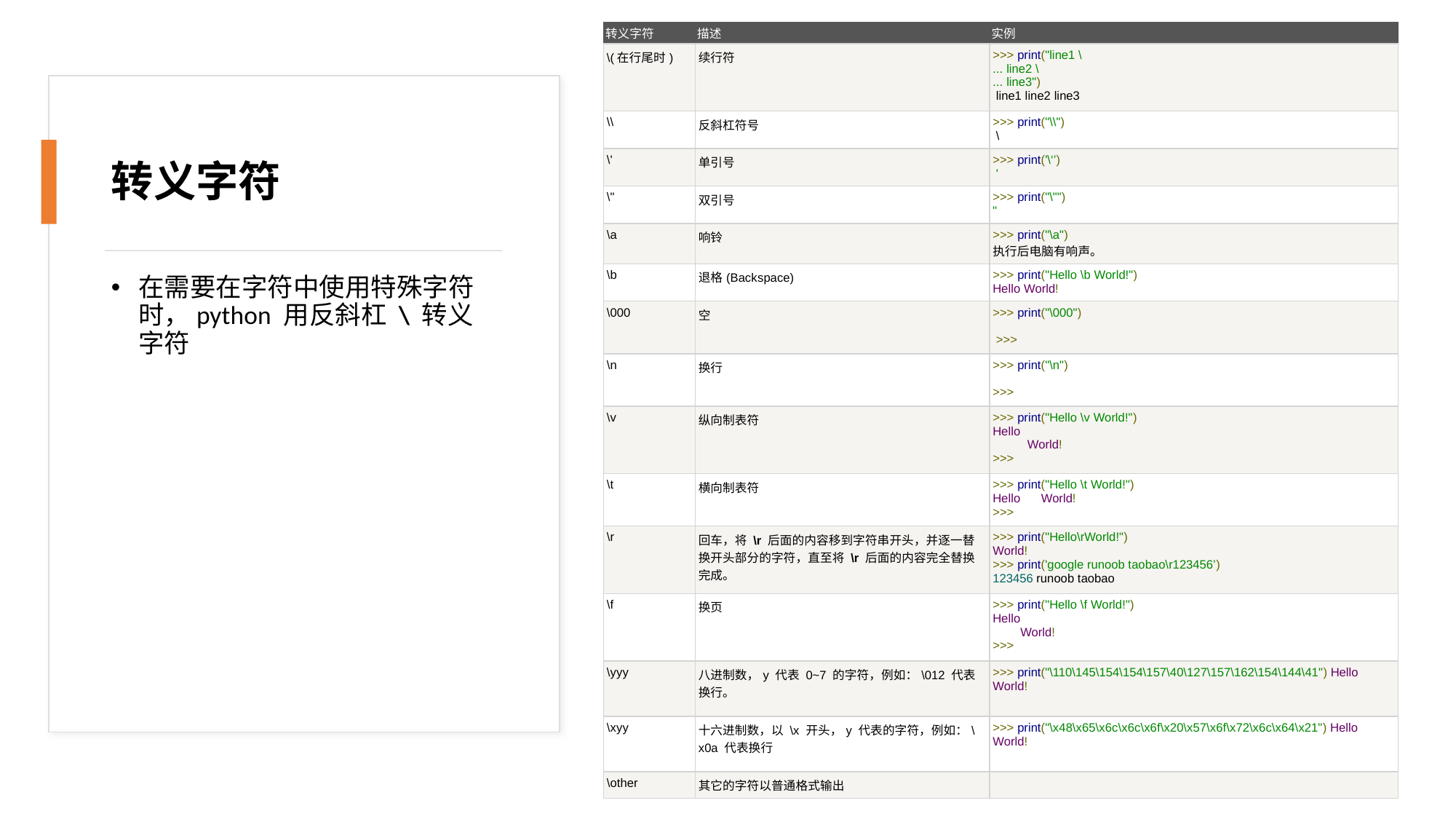

| 转义字符 | 描述 | 实例 |
| --- | --- | --- |
| \(在行尾时) | 续行符 | >>> print("line1 \ ... line2 \ ... line3") line1 line2 line3 |
| \\ | 反斜杠符号 | >>> print("\\") \ |
| \' | 单引号 | >>> print('\‘’) ' |
| \" | 双引号 | >>> print("\"") " |
| \a | 响铃 | >>> print("\a") 执行后电脑有响声。 |
| \b | 退格(Backspace) | >>> print("Hello \b World!") Hello World! |
| \000 | 空 | >>> print("\000") >>> |
| \n | 换行 | >>> print("\n") >>> |
| \v | 纵向制表符 | >>> print("Hello \v World!") Hello World! >>> |
| \t | 横向制表符 | >>> print("Hello \t World!") Hello      World! >>> |
| \r | 回车，将 \r 后面的内容移到字符串开头，并逐一替换开头部分的字符，直至将 \r 后面的内容完全替换完成。 | >>> print("Hello\rWorld!") World! >>> print('google runoob taobao\r123456’) 123456 runoob taobao |
| \f | 换页 | >>> print("Hello \f World!") Hello World! >>> |
| \yyy | 八进制数，y 代表 0~7 的字符，例如：\012 代表换行。 | >>> print("\110\145\154\154\157\40\127\157\162\154\144\41") Hello World! |
| \xyy | 十六进制数，以 \x 开头，y 代表的字符，例如：\x0a 代表换行 | >>> print("\x48\x65\x6c\x6c\x6f\x20\x57\x6f\x72\x6c\x64\x21") Hello World! |
| \other | 其它的字符以普通格式输出 |  |

# 转义字符

在需要在字符中使用特殊字符时，python 用反斜杠 \ 转义字符